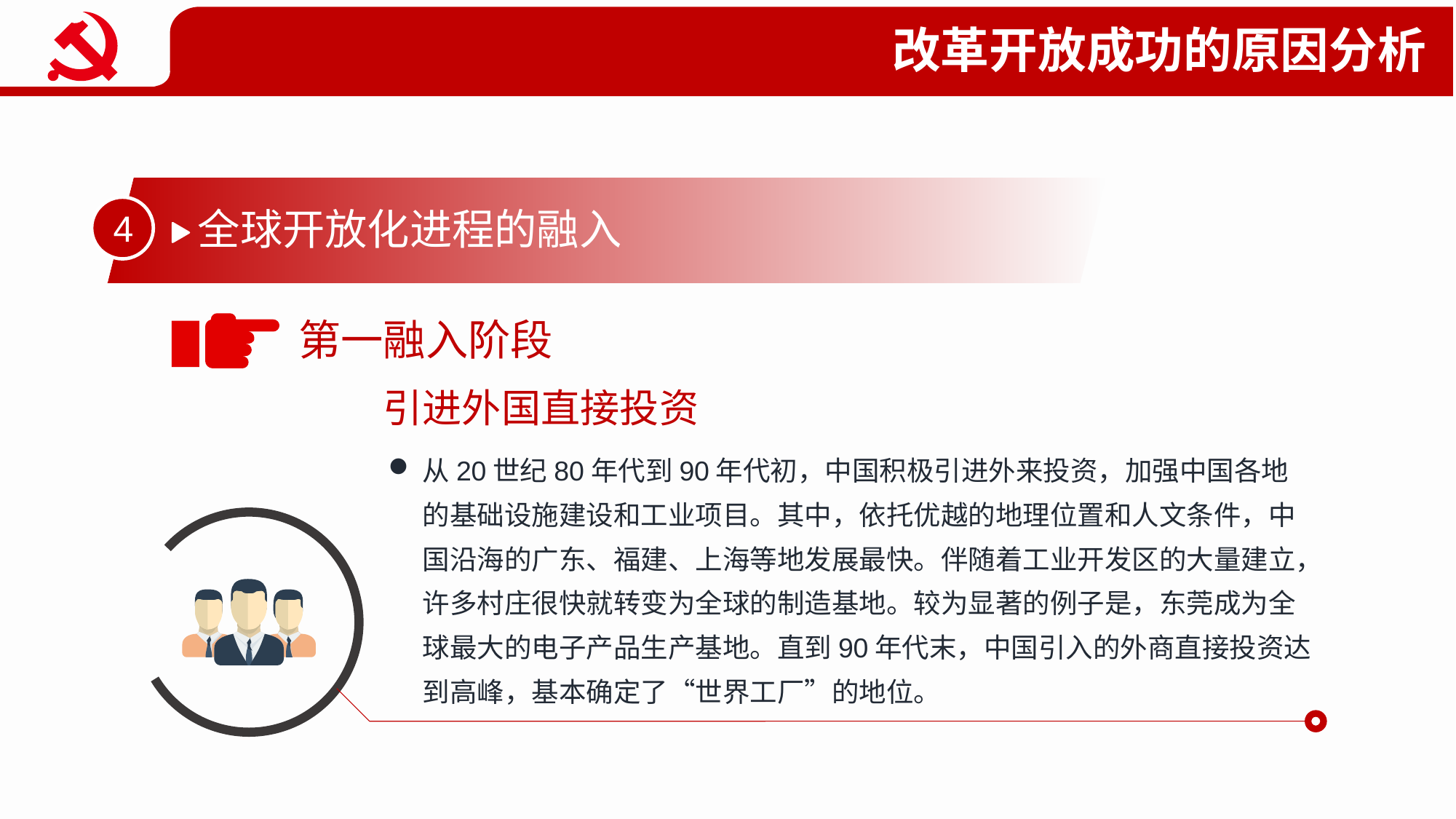

4
全球开放化进程的融入

第一融入阶段

引进外国直接投资
从20世纪80年代到90年代初，中国积极引进外来投资，加强中国各地的基础设施建设和工业项目。其中，依托优越的地理位置和人文条件，中国沿海的广东、福建、上海等地发展最快。伴随着工业开发区的大量建立，许多村庄很快就转变为全球的制造基地。较为显著的例子是，东莞成为全球最大的电子产品生产基地。直到90年代末，中国引入的外商直接投资达到高峰，基本确定了“世界工厂”的地位。